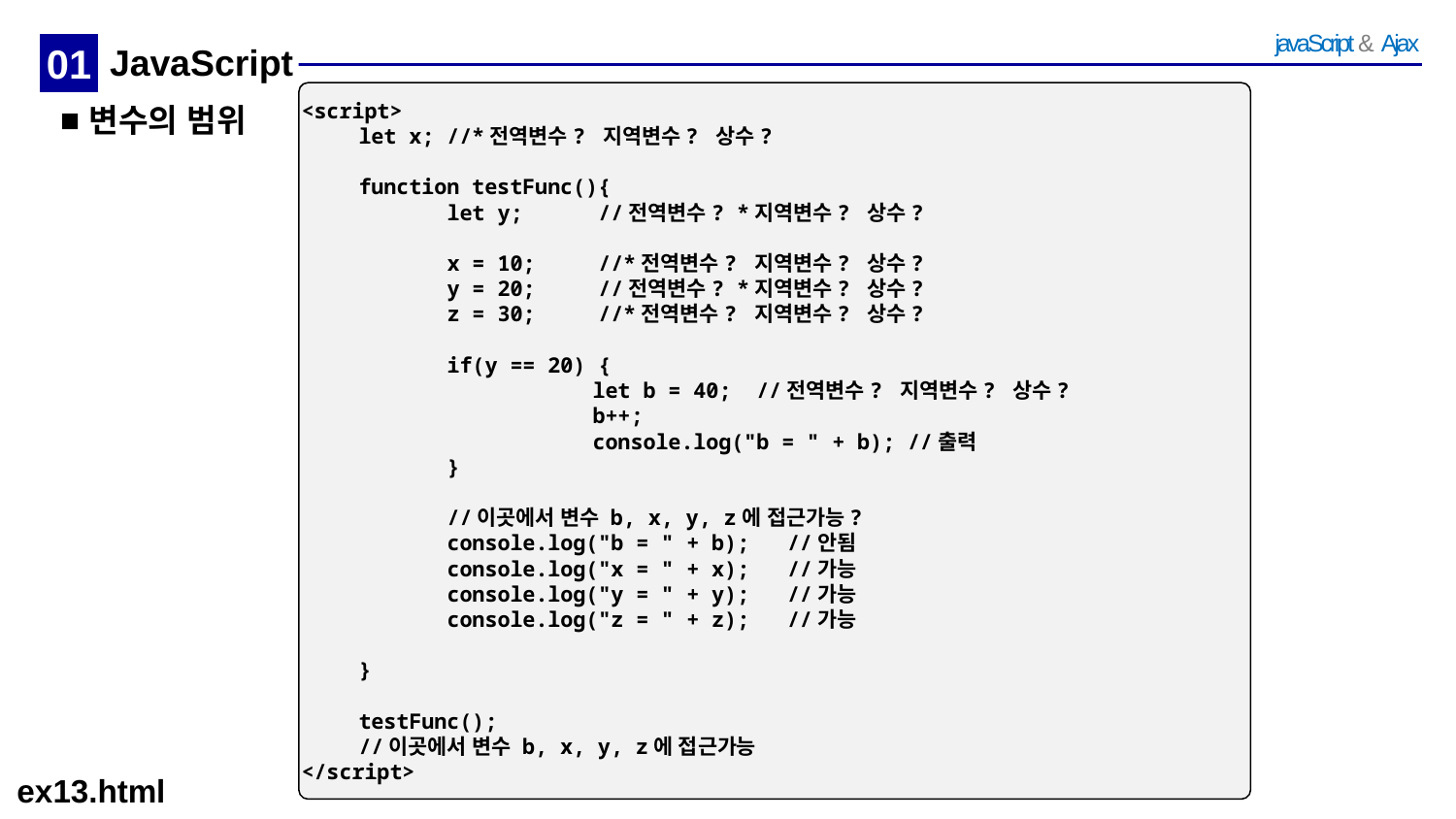

01
# JavaScript
<script>
	let x; //*전역변수? 지역변수? 상수?

	function testFunc(){
		let y;      //전역변수? *지역변수? 상수?

		x = 10;     //*전역변수? 지역변수? 상수?
		y = 20;     //전역변수? *지역변수? 상수?
		z = 30;     //*전역변수? 지역변수? 상수?

		if(y == 20) {
			let b = 40;  //전역변수? 지역변수? 상수?
			b++;
			console.log("b = " + b); //출력
		}

		//이곳에서 변수 b, x, y, z에 접근가능?
		console.log("b = " + b);   //안됨
		console.log("x = " + x);   //가능
		console.log("y = " + y);   //가능
		console.log("z = " + z);   //가능

	}

	testFunc();
	//이곳에서 변수 b, x, y, z에 접근가능
</script>
변수의 범위

ex13.html